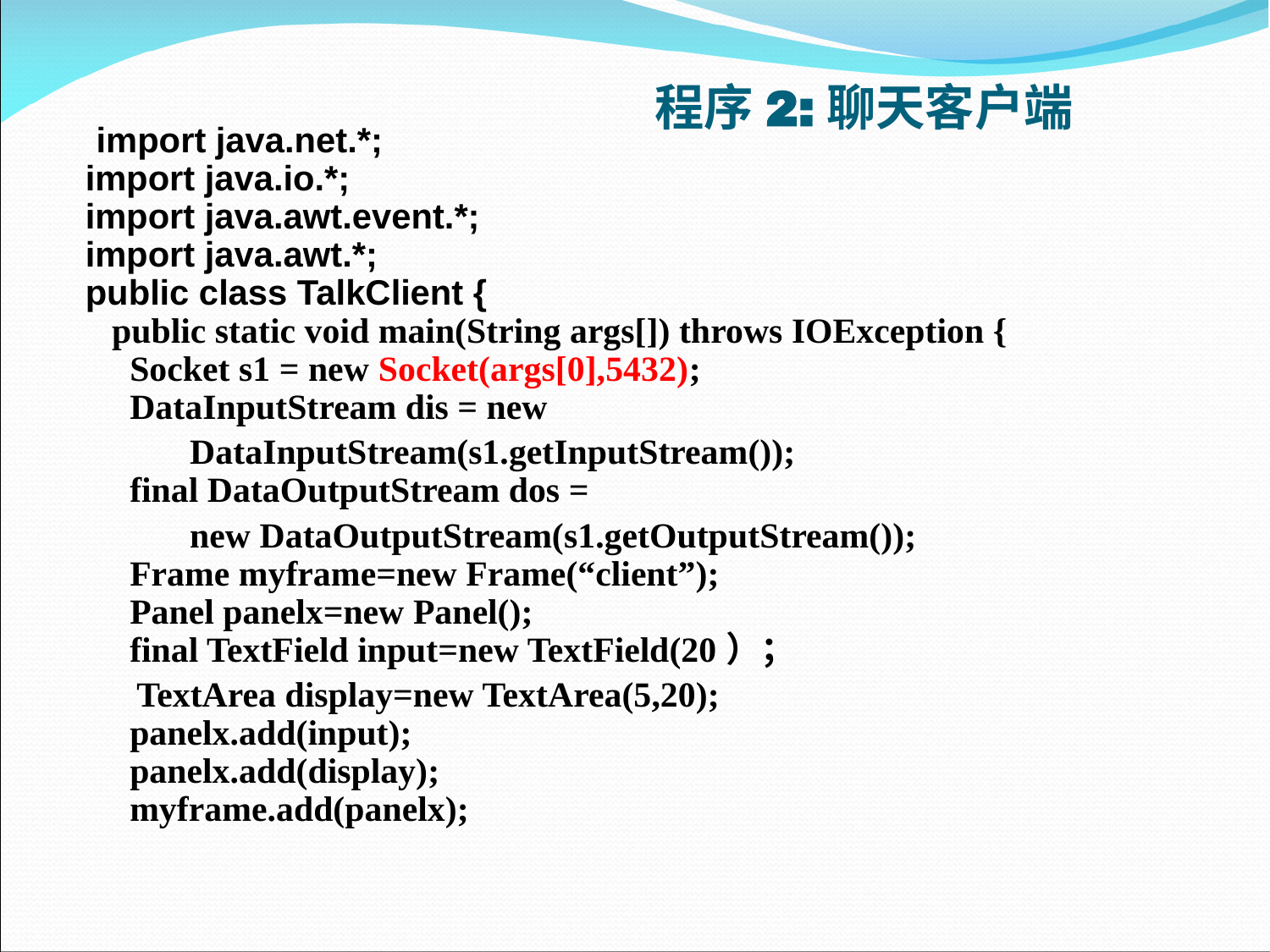

# 程序2:聊天客户端
     import java.net.*;
import java.io.*;
import java.awt.event.*;
import java.awt.*;
public class TalkClient {
   public static void main(String args[]) throws IOException {
     Socket s1 = new Socket(args[0],5432);
     DataInputStream dis = new
                DataInputStream(s1.getInputStream());
     final DataOutputStream dos =
                new DataOutputStream(s1.getOutputStream());
     Frame myframe=new Frame(“client”);
     Panel panelx=new Panel();
     final TextField input=new TextField(20）；
          TextArea display=new TextArea(5,20);
     panelx.add(input);
     panelx.add(display);
     myframe.add(panelx);